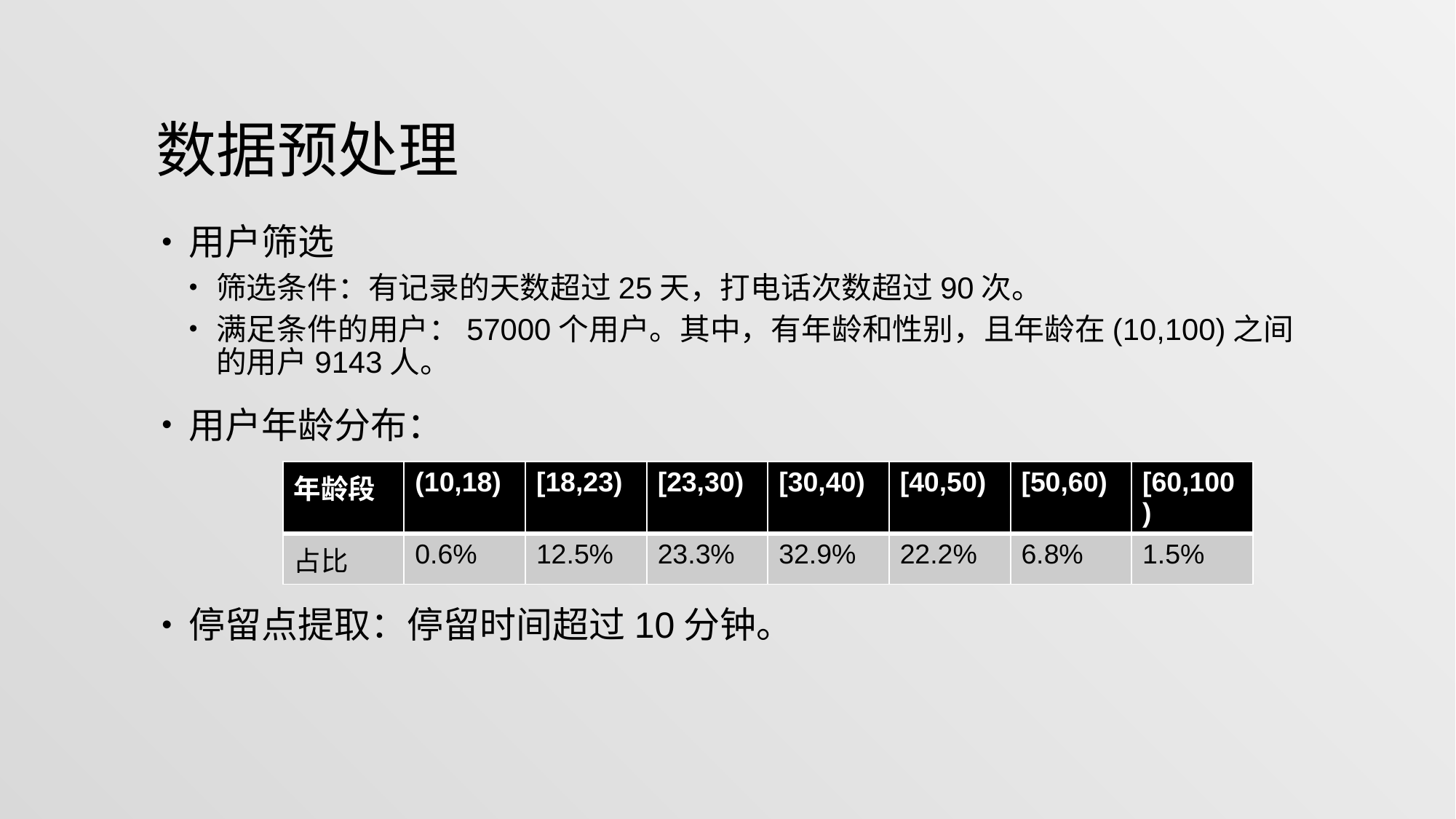

# 数据预处理
用户筛选
筛选条件：有记录的天数超过25天，打电话次数超过90次。
满足条件的用户：57000个用户。其中，有年龄和性别，且年龄在(10,100)之间的用户9143人。
用户年龄分布：

停留点提取：停留时间超过10分钟。

| 年龄段 | (10,18) | [18,23) | [23,30) | [30,40) | [40,50) | [50,60) | [60,100) |
| --- | --- | --- | --- | --- | --- | --- | --- |
| 占比 | 0.6% | 12.5% | 23.3% | 32.9% | 22.2% | 6.8% | 1.5% |